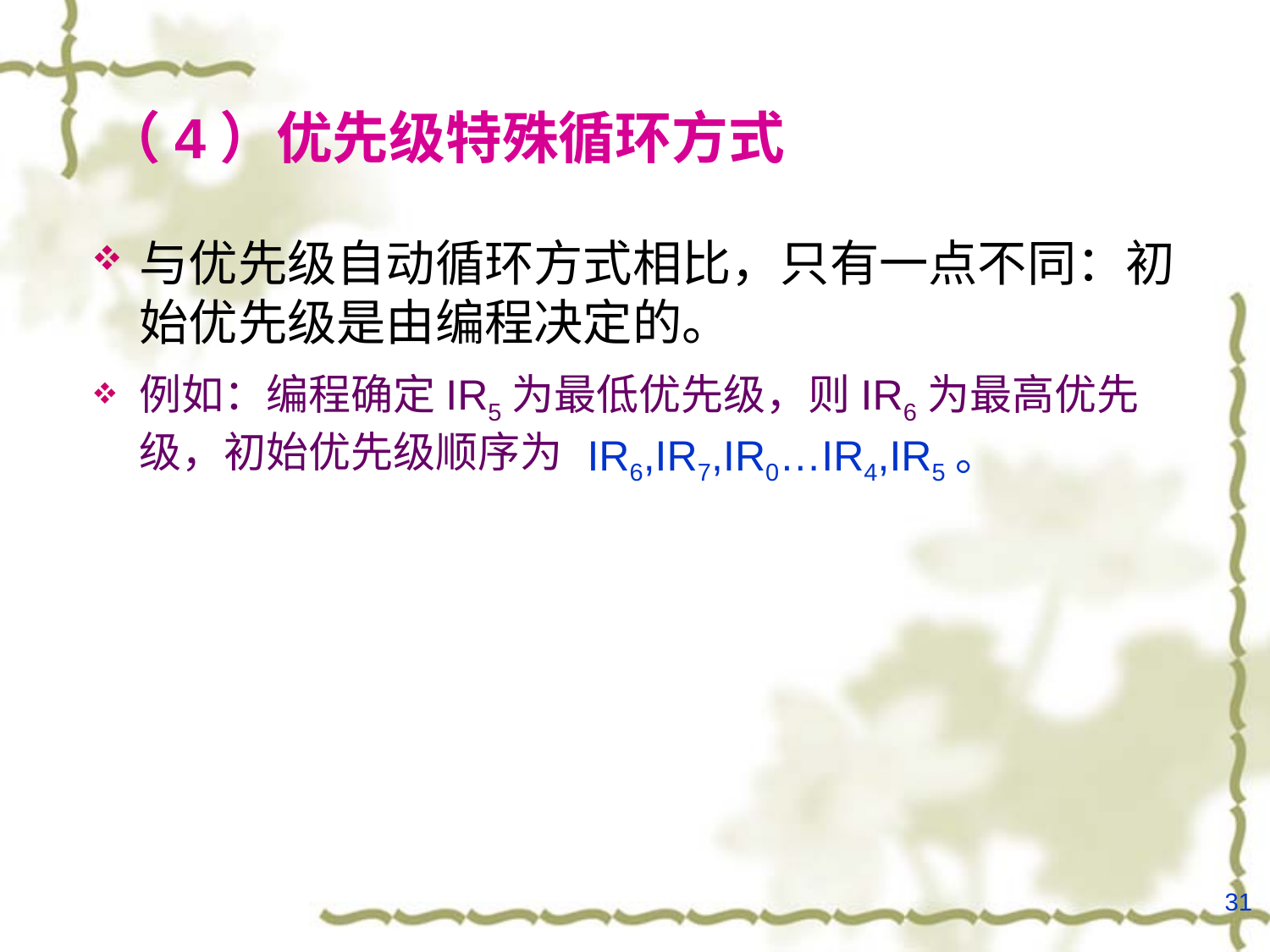

（4）优先级特殊循环方式
与优先级自动循环方式相比，只有一点不同：初始优先级是由编程决定的。
例如：编程确定IR5为最低优先级，则IR6为最高优先级，初始优先级顺序为

IR6,IR7,IR0…IR4,IR5。
31